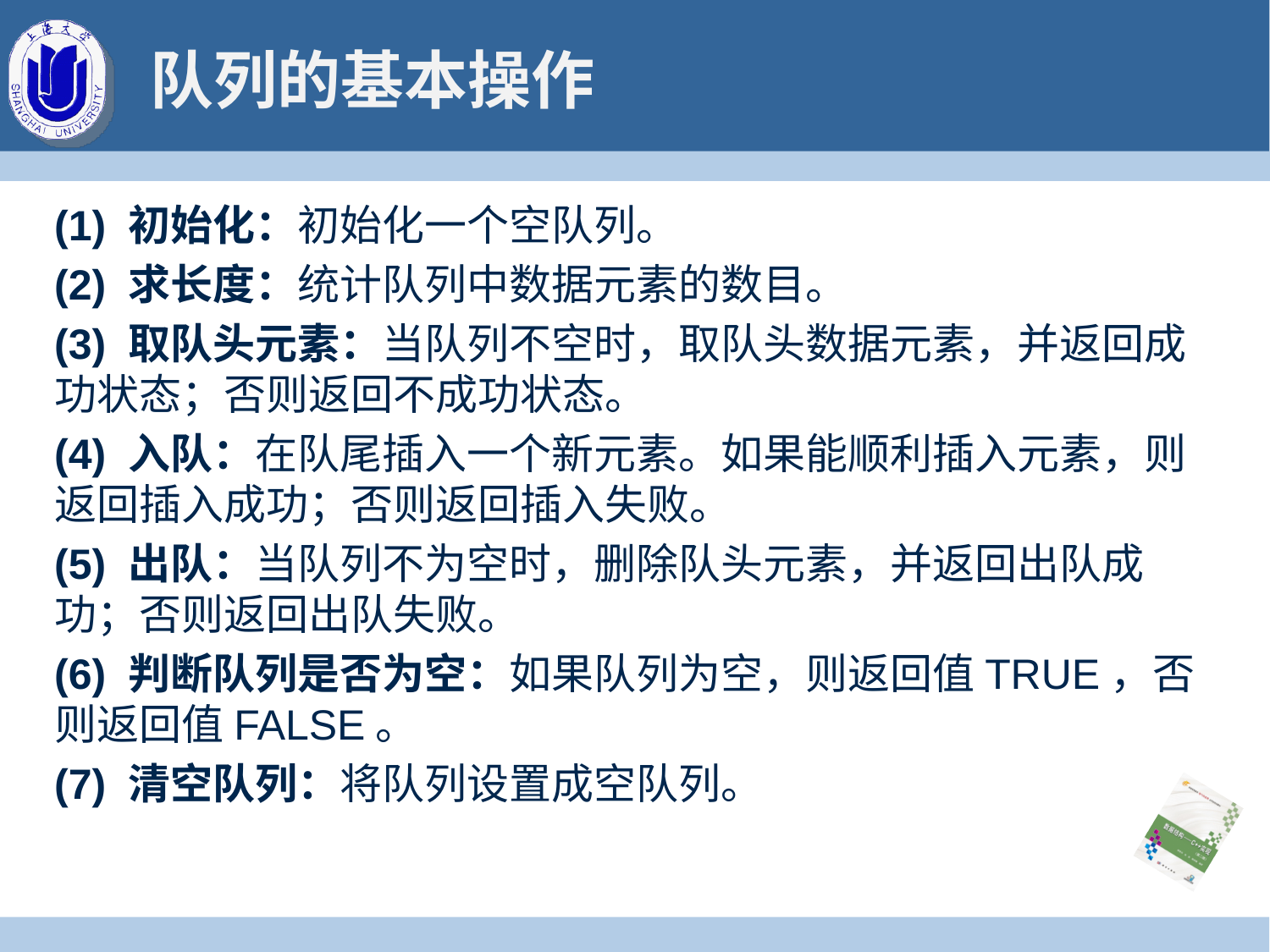

# 队列的基本操作
(1) 初始化：初始化一个空队列。
(2) 求长度：统计队列中数据元素的数目。
(3) 取队头元素：当队列不空时，取队头数据元素，并返回成功状态；否则返回不成功状态。
(4) 入队：在队尾插入一个新元素。如果能顺利插入元素，则返回插入成功；否则返回插入失败。
(5) 出队：当队列不为空时，删除队头元素，并返回出队成功；否则返回出队失败。
(6) 判断队列是否为空：如果队列为空，则返回值TRUE，否则返回值FALSE。
(7) 清空队列：将队列设置成空队列。